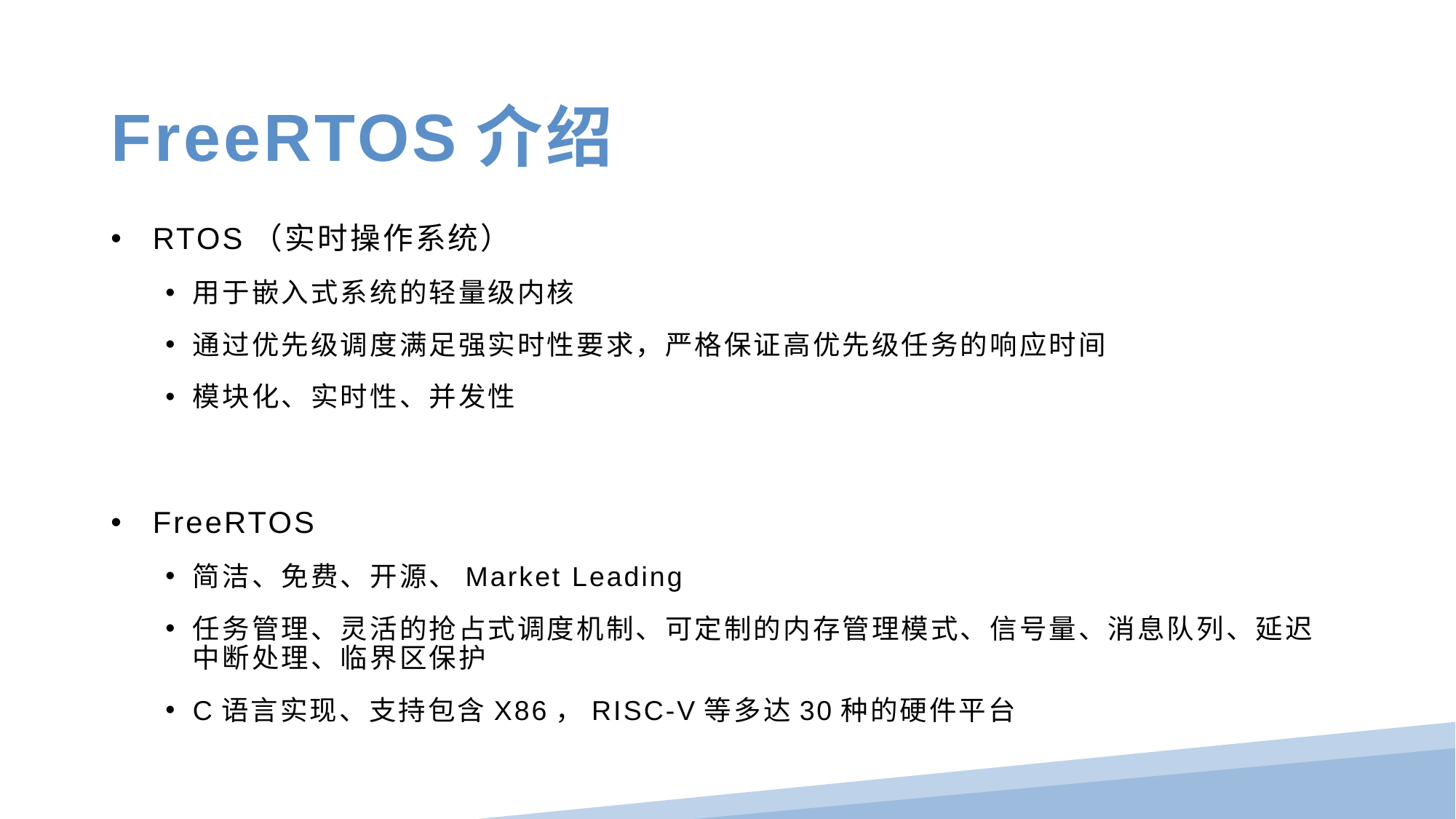

FreeRTOS介绍
RTOS（实时操作系统）
用于嵌入式系统的轻量级内核
通过优先级调度满足强实时性要求，严格保证高优先级任务的响应时间
模块化、实时性、并发性

FreeRTOS
简洁、免费、开源、Market Leading
任务管理、灵活的抢占式调度机制、可定制的内存管理模式、信号量、消息队列、延迟中断处理、临界区保护
C语言实现、支持包含X86，RISC-V等多达30种的硬件平台